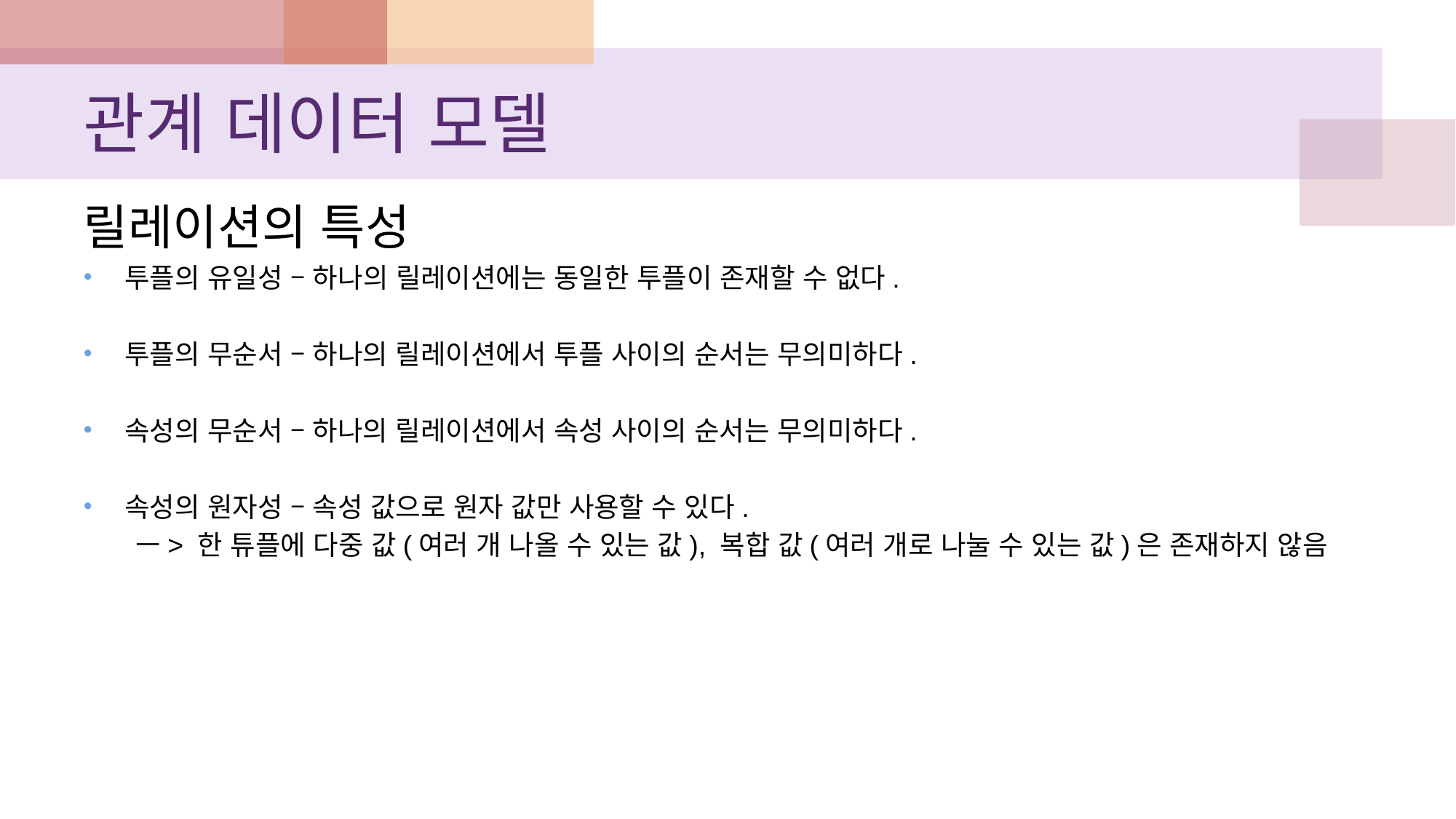

# 관계 데이터 모델
릴레이션의 특성
투플의 유일성 – 하나의 릴레이션에는 동일한 투플이 존재할 수 없다.

투플의 무순서 – 하나의 릴레이션에서 투플 사이의 순서는 무의미하다.

속성의 무순서 – 하나의 릴레이션에서 속성 사이의 순서는 무의미하다.

속성의 원자성 – 속성 값으로 원자 값만 사용할 수 있다.
      ㅡ> 한 튜플에 다중 값(여러 개 나올 수 있는 값), 복합 값(여러 개로 나눌 수 있는 값)은 존재하지 않음